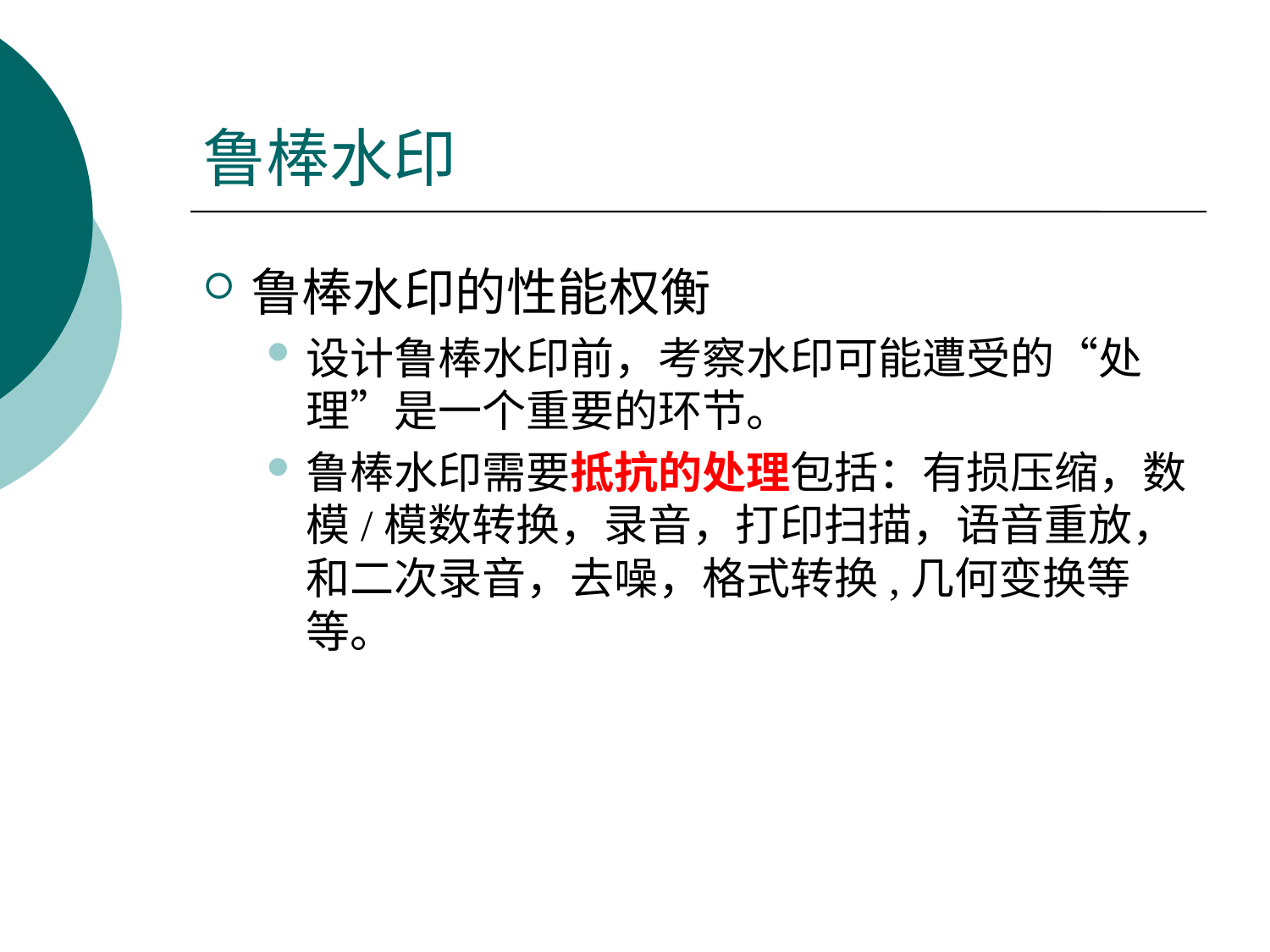

# 鲁棒水印
鲁棒水印的性能权衡
设计鲁棒水印前，考察水印可能遭受的“处理”是一个重要的环节。
鲁棒水印需要抵抗的处理包括：有损压缩，数模/模数转换，录音，打印扫描，语音重放，和二次录音，去噪，格式转换,几何变换等等。